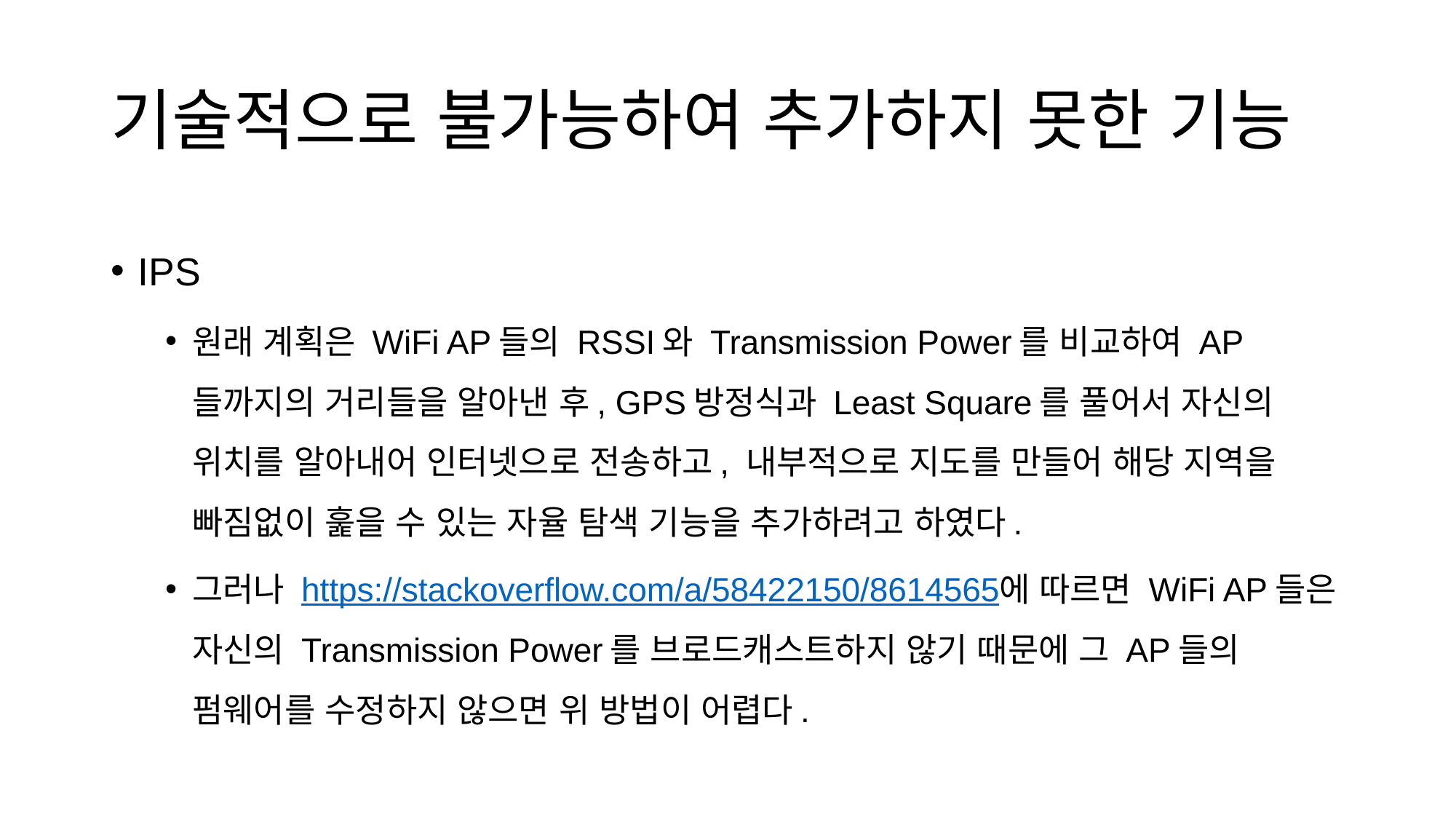

# 기술적으로 불가능하여 추가하지 못한 기능
IPS
원래 계획은 WiFi AP들의 RSSI와 Transmission Power를 비교하여 AP들까지의 거리들을 알아낸 후, GPS방정식과 Least Square를 풀어서 자신의 위치를 알아내어 인터넷으로 전송하고, 내부적으로 지도를 만들어 해당 지역을 빠짐없이 훑을 수 있는 자율 탐색 기능을 추가하려고 하였다.
그러나 https://stackoverflow.com/a/58422150/8614565에 따르면 WiFi AP들은 자신의 Transmission Power를 브로드캐스트하지 않기 때문에 그 AP들의 펌웨어를 수정하지 않으면 위 방법이 어렵다.